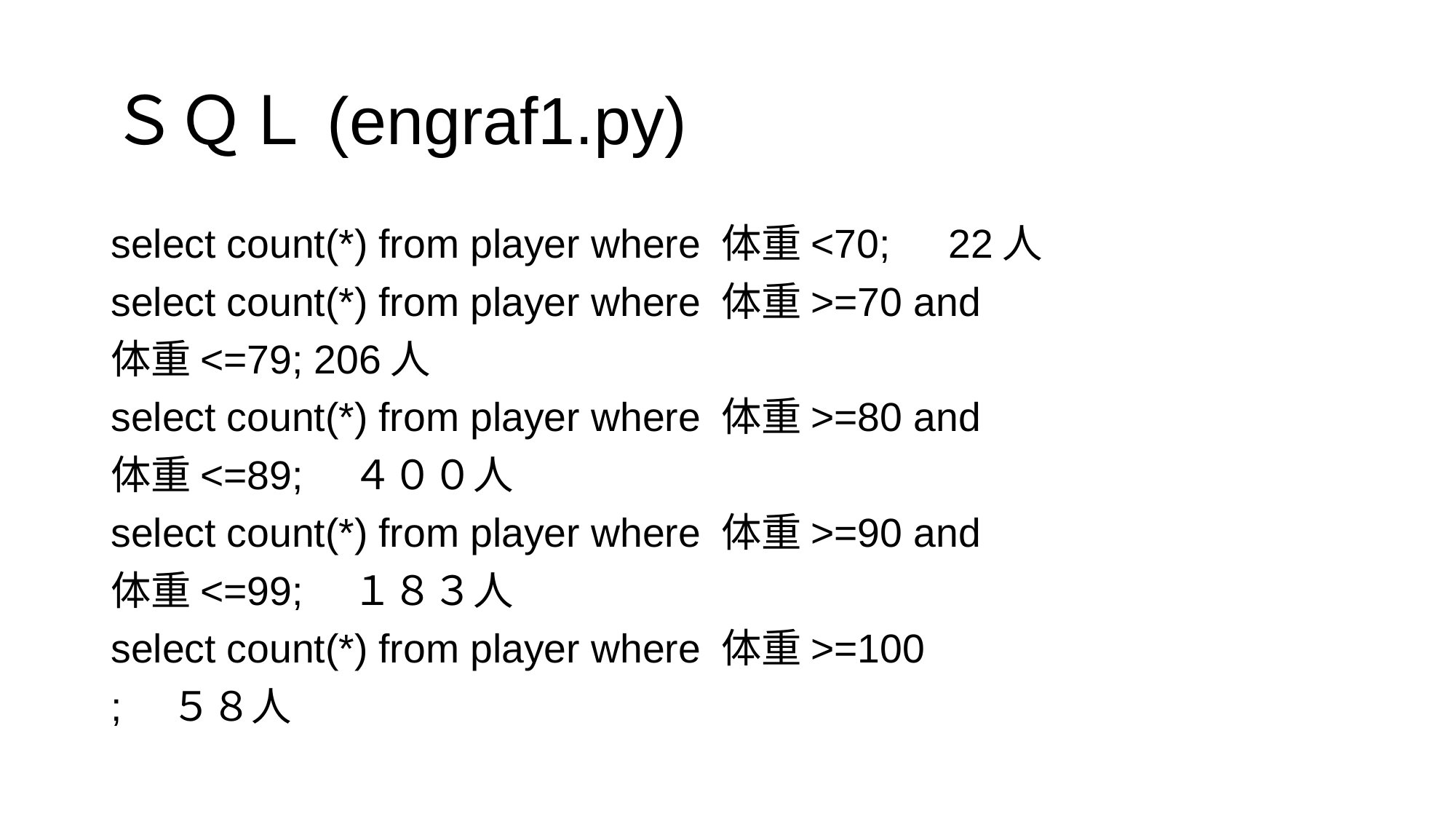

# ＳＱＬ(engraf1.py)
select count(*) from player where 体重<70;　22人
select count(*) from player where 体重>=70 and
体重<=79; 206人
select count(*) from player where 体重>=80 and
体重<=89;　４００人
select count(*) from player where 体重>=90 and
体重<=99;　１８３人
select count(*) from player where 体重>=100
;　５８人